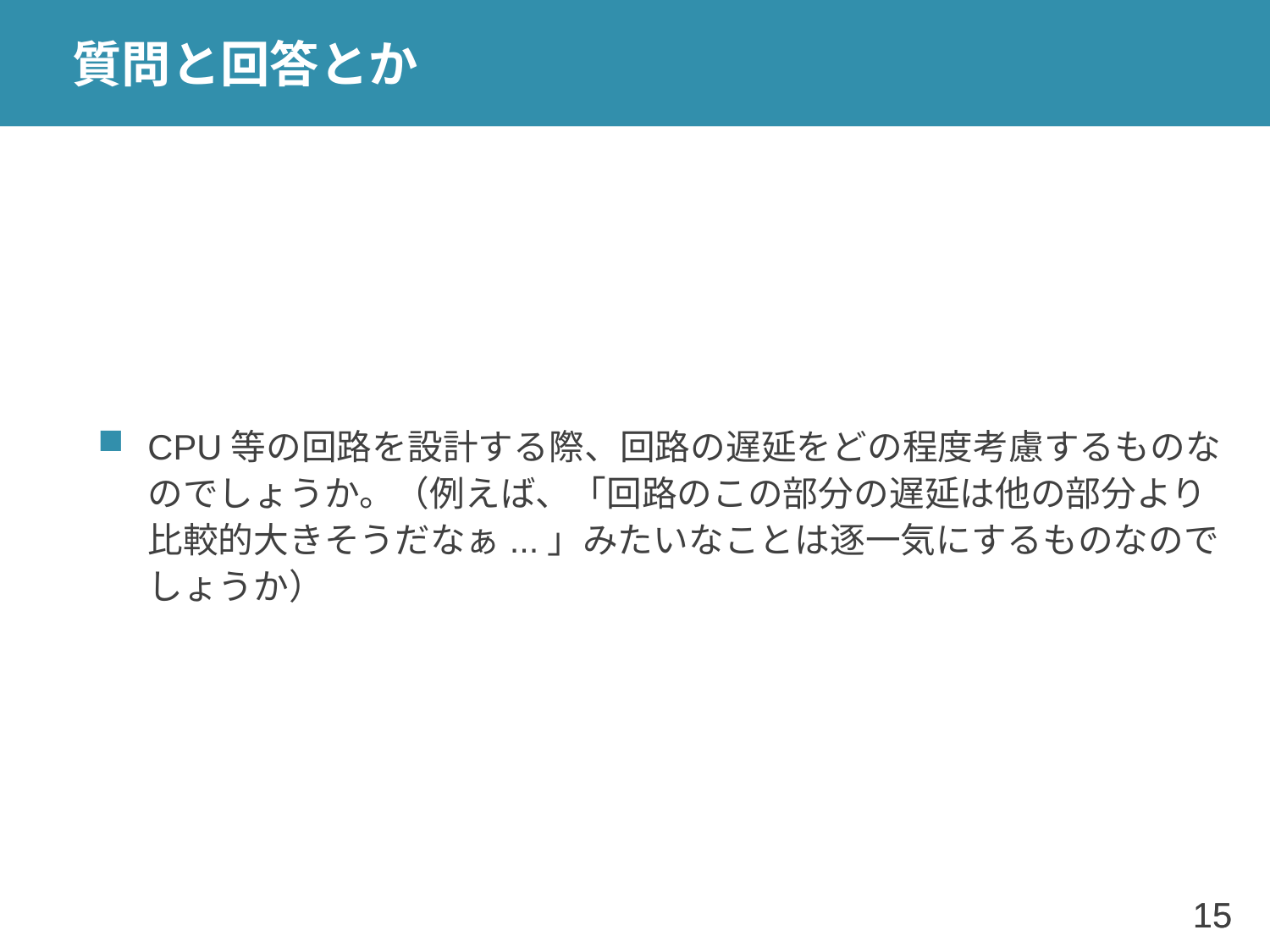

# 質問と回答とか
CPU等の回路を設計する際、回路の遅延をどの程度考慮するものなのでしょうか。（例えば、「回路のこの部分の遅延は他の部分より比較的大きそうだなぁ...」みたいなことは逐一気にするものなのでしょうか）